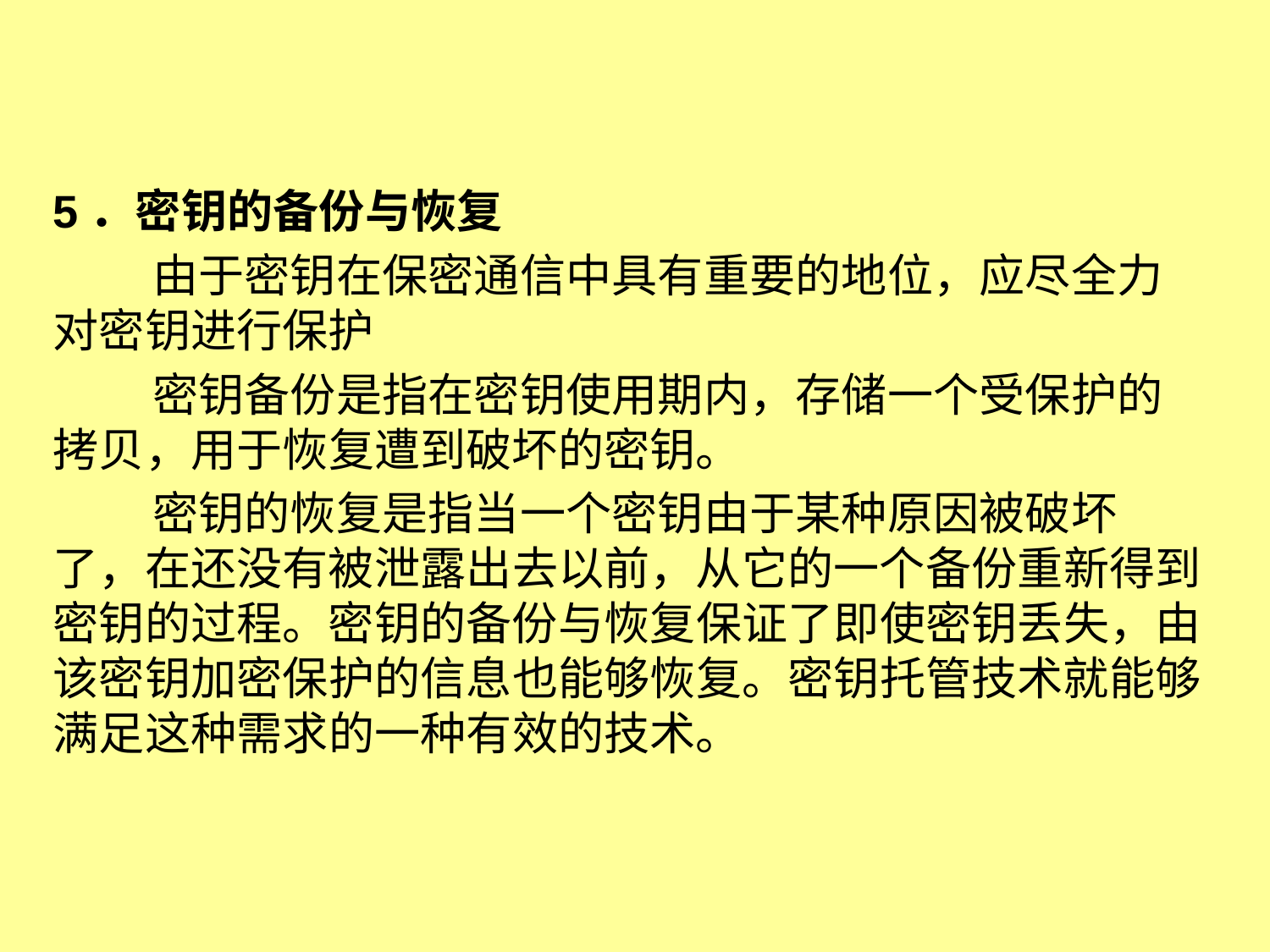

#
5．密钥的备份与恢复
由于密钥在保密通信中具有重要的地位，应尽全力对密钥进行保护
密钥备份是指在密钥使用期内，存储一个受保护的拷贝，用于恢复遭到破坏的密钥。
密钥的恢复是指当一个密钥由于某种原因被破坏了，在还没有被泄露出去以前，从它的一个备份重新得到密钥的过程。密钥的备份与恢复保证了即使密钥丢失，由该密钥加密保护的信息也能够恢复。密钥托管技术就能够满足这种需求的一种有效的技术。